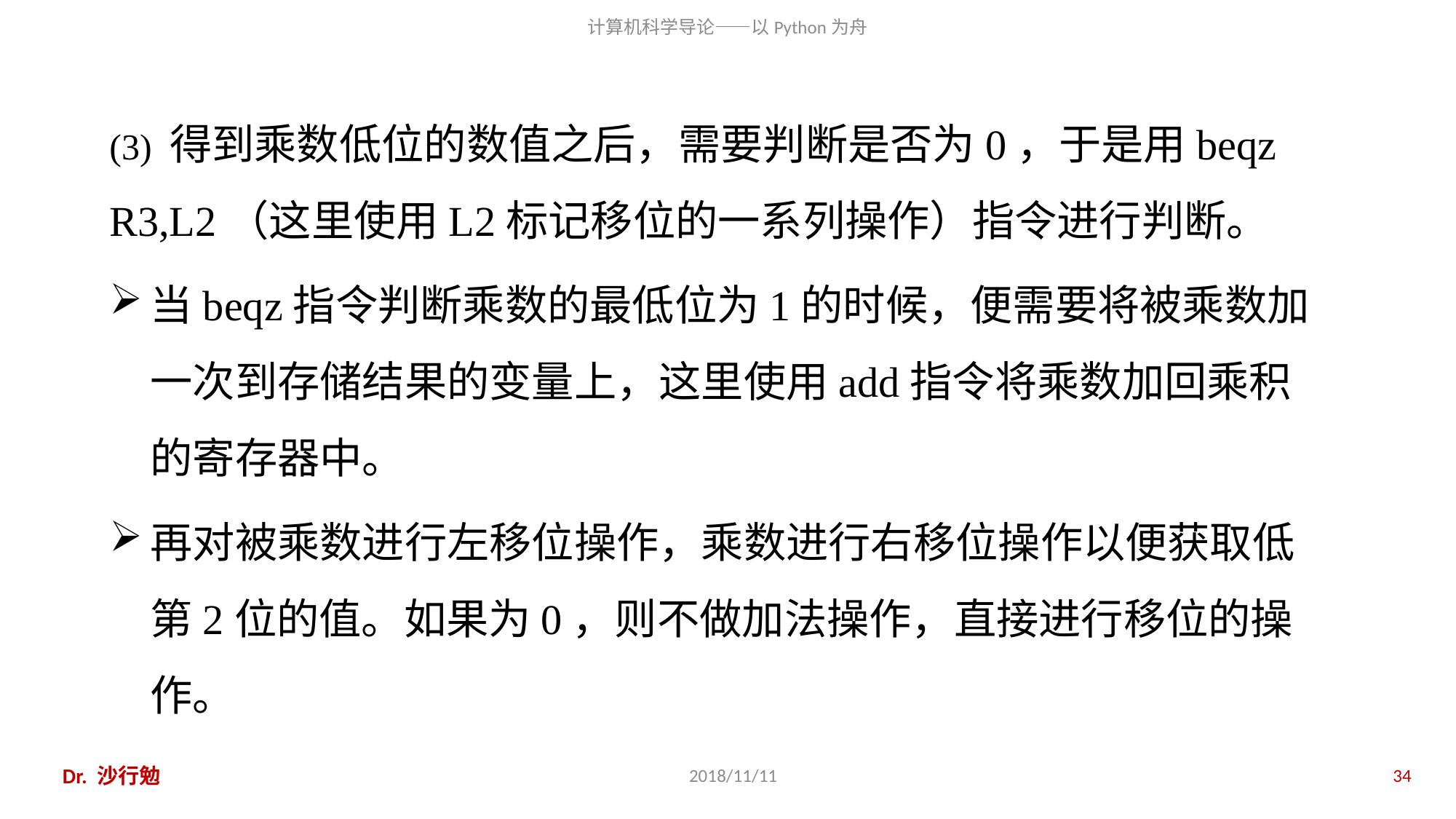

(3) 得到乘数低位的数值之后，需要判断是否为0，于是用beqz R3,L2（这里使用L2标记移位的一系列操作）指令进行判断。
当beqz指令判断乘数的最低位为1的时候，便需要将被乘数加一次到存储结果的变量上，这里使用add指令将乘数加回乘积的寄存器中。
再对被乘数进行左移位操作，乘数进行右移位操作以便获取低第2位的值。如果为0，则不做加法操作，直接进行移位的操作。

Dr. 沙行勉
2018/11/11
34